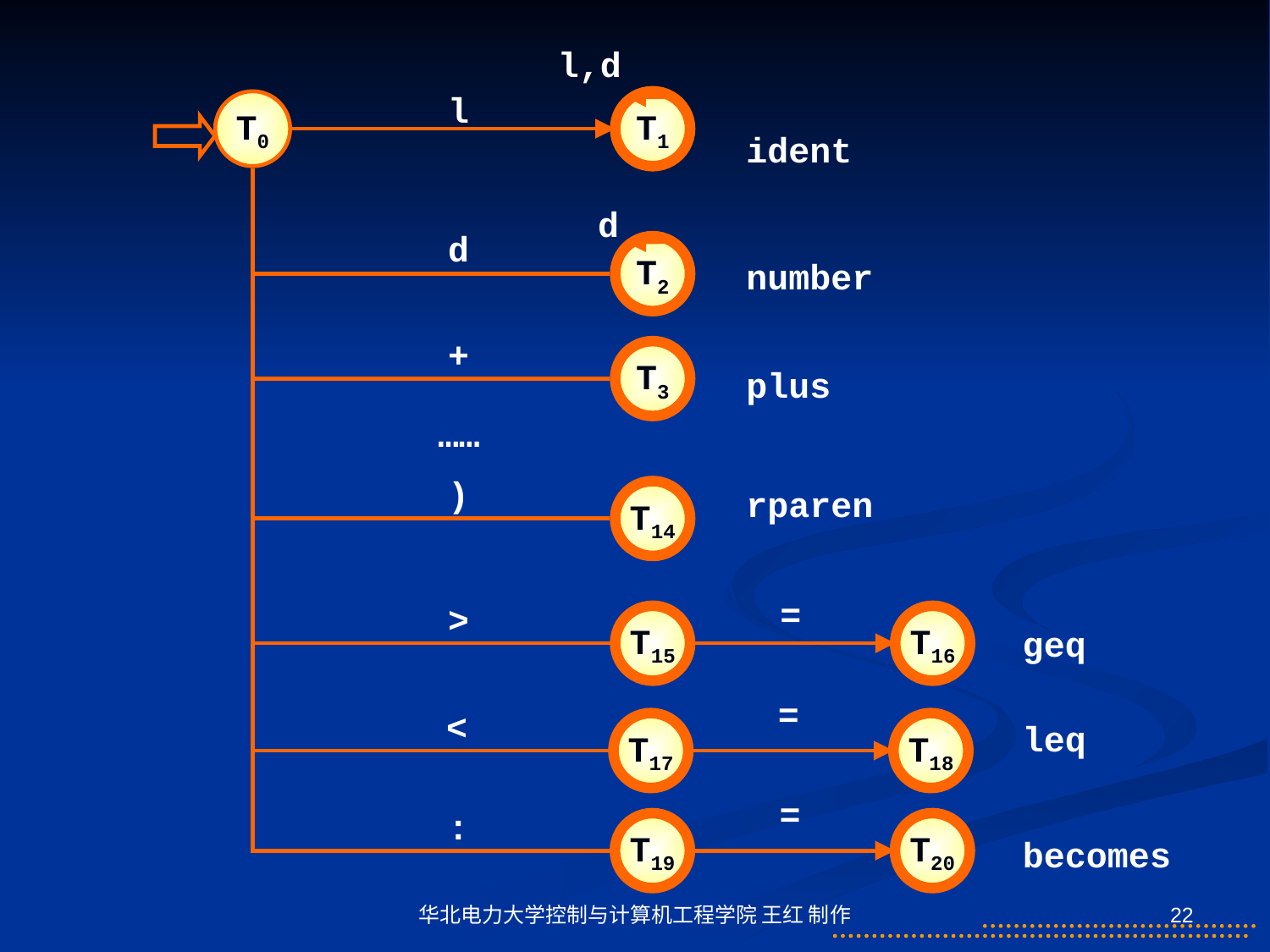

l,d
l
T0
T1

ident
d
d
T2
number
+
T3
plus
……
)
rparen
T14
=
>
T15
T16
geq
=
<
leq
T17
T18
=
:
T19
T20
becomes
华北电力大学控制与计算机工程学院 王红 制作
22